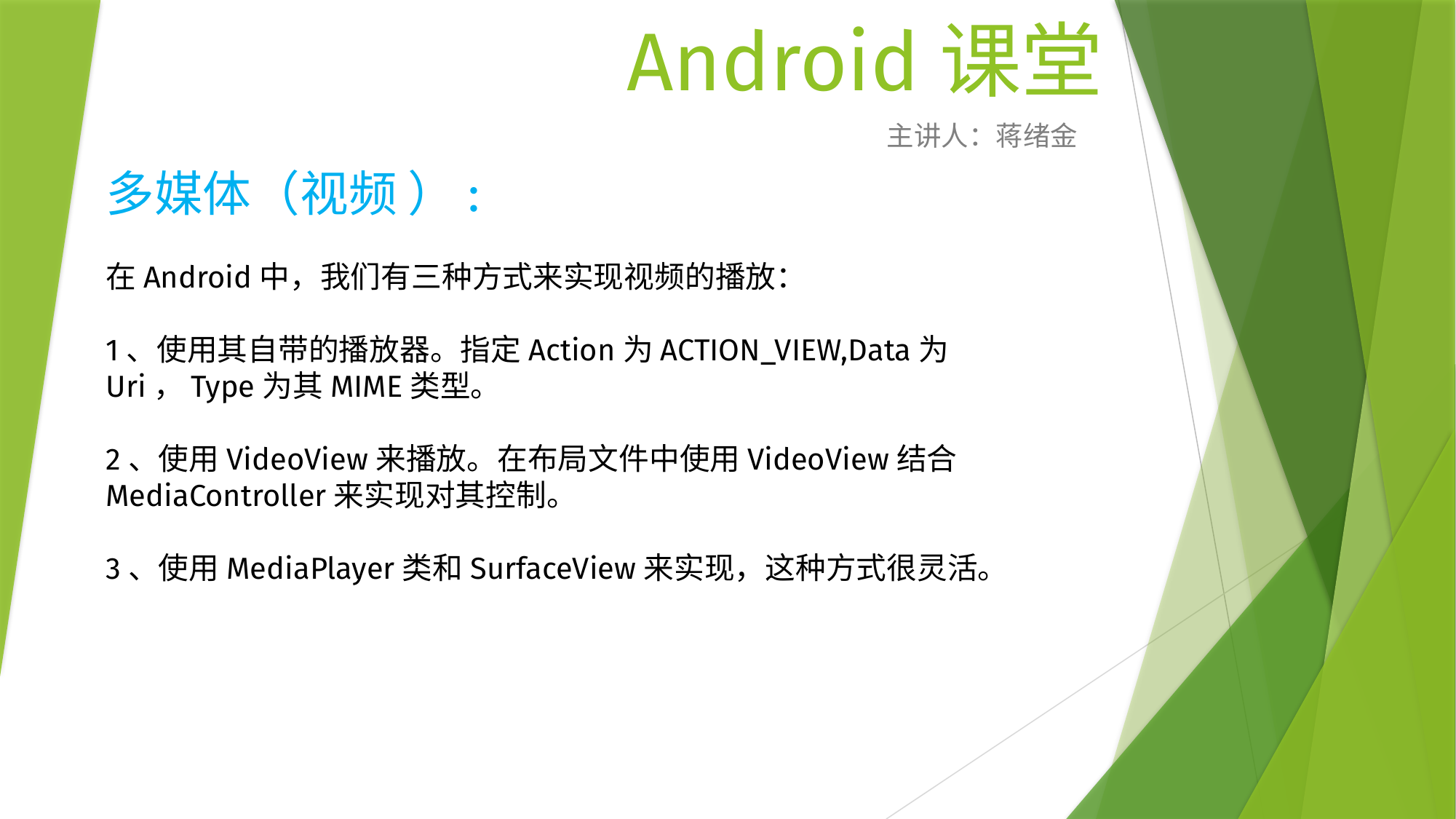

# Android课堂
主讲人：蒋绪金
多媒体（视频 ）:

在Android中，我们有三种方式来实现视频的播放：
1、使用其自带的播放器。指定Action为ACTION_VIEW,Data为Uri，Type为其MIME类型。
2、使用VideoView来播放。在布局文件中使用VideoView结合MediaController来实现对其控制。
3、使用MediaPlayer类和SurfaceView来实现，这种方式很灵活。